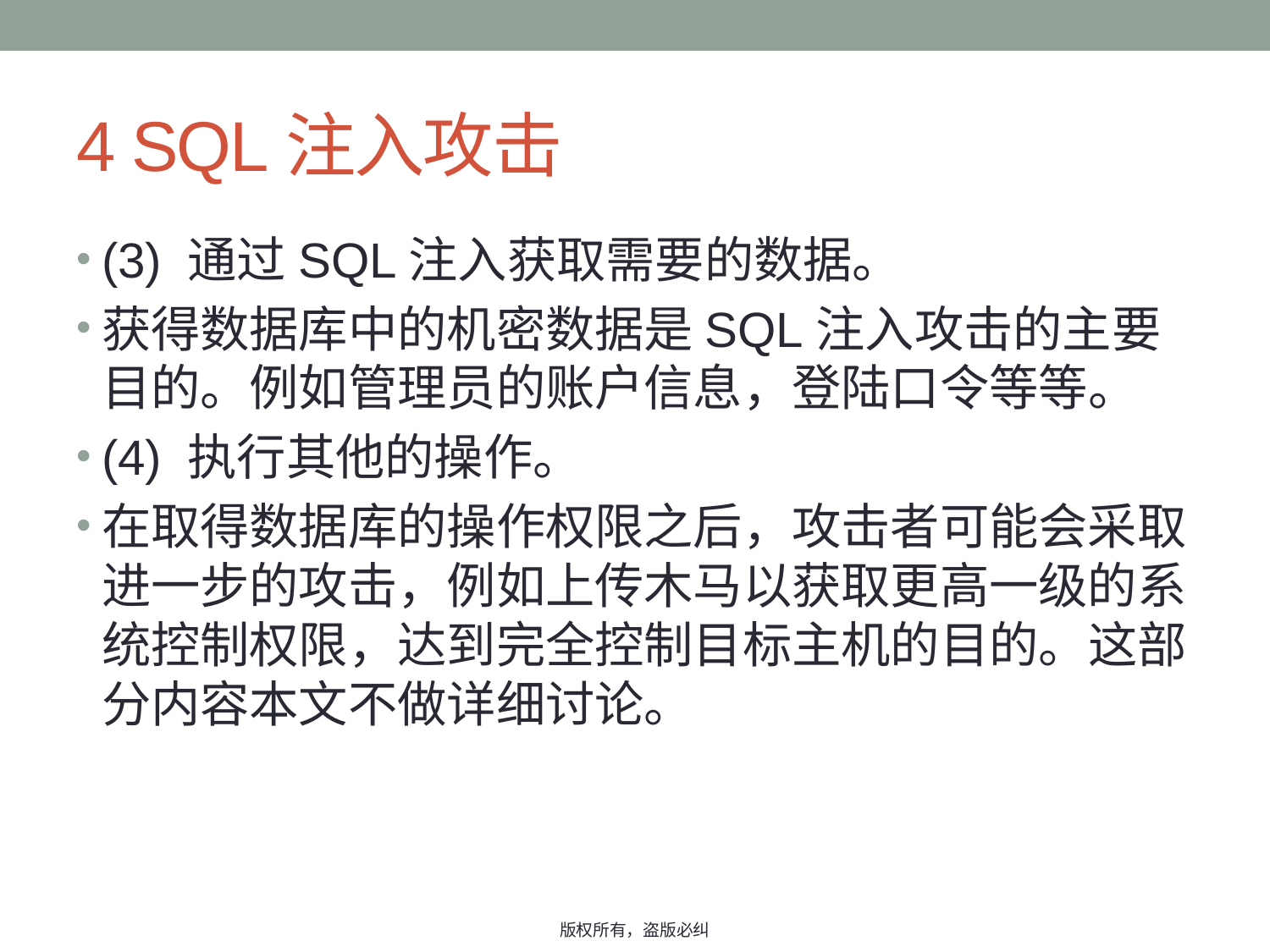

# 4 SQL注入攻击
(3) 通过SQL注入获取需要的数据。
获得数据库中的机密数据是SQL注入攻击的主要目的。例如管理员的账户信息，登陆口令等等。
(4) 执行其他的操作。
在取得数据库的操作权限之后，攻击者可能会采取进一步的攻击，例如上传木马以获取更高一级的系统控制权限，达到完全控制目标主机的目的。这部分内容本文不做详细讨论。
版权所有，盗版必纠